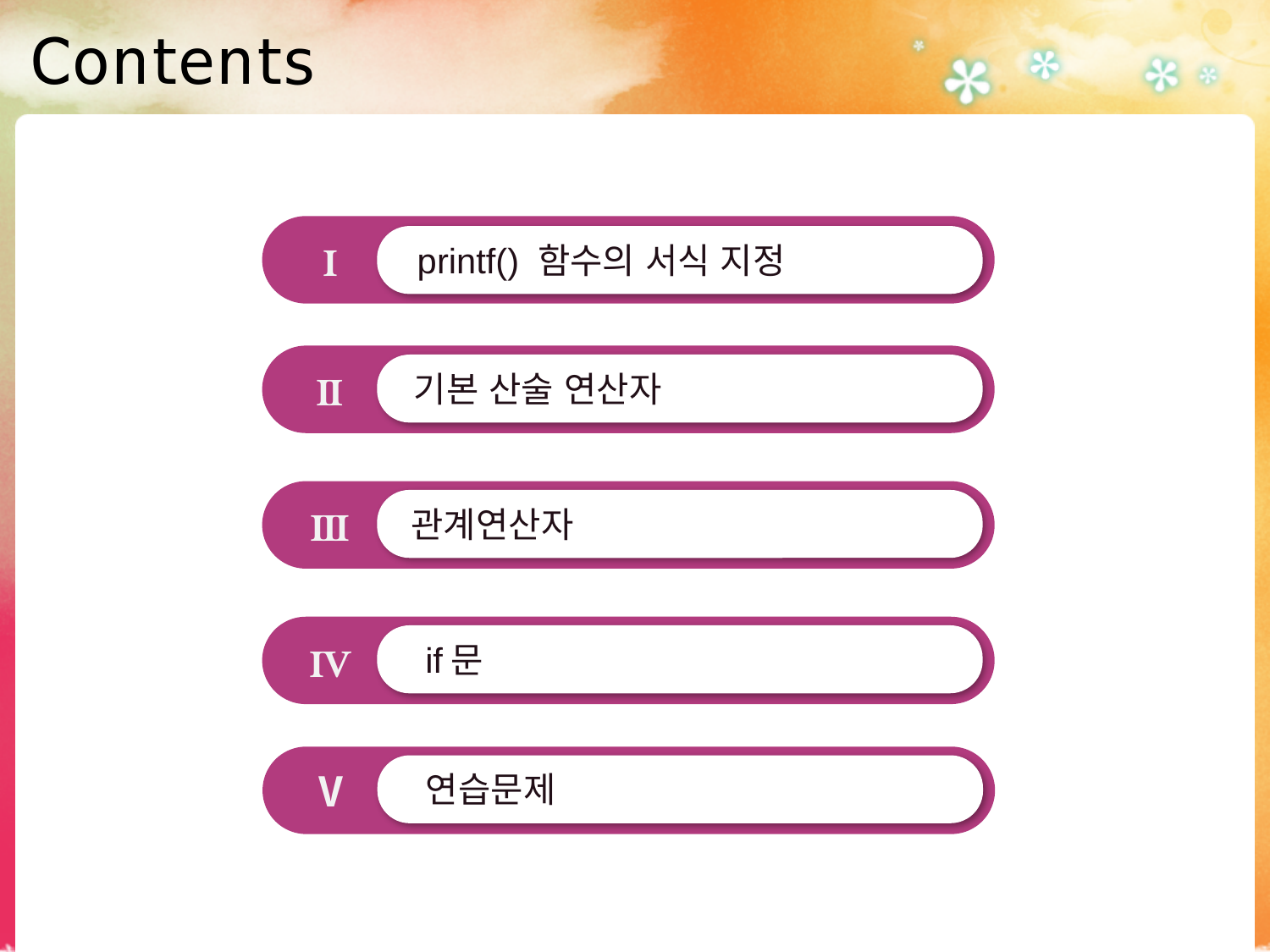

# Contents

Ⅰ
printf() 함수의 서식 지정

Ⅱ
기본 산술 연산자

Ⅲ
관계연산자

Ⅳ
if문

V
연습문제